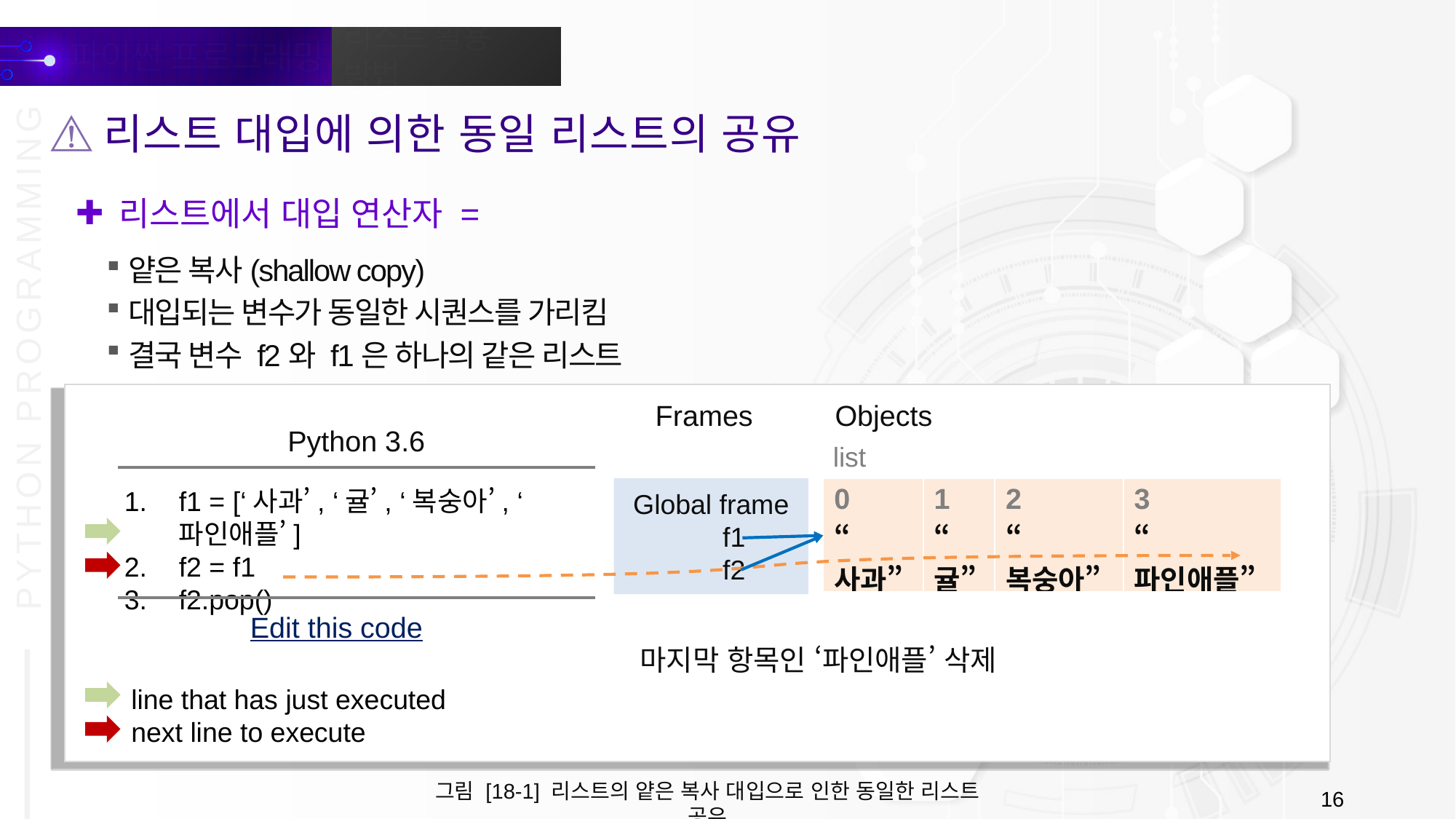

리스트 대입에 의한 동일 리스트의 공유
리스트에서 대입 연산자 =
얕은 복사(shallow copy)
대입되는 변수가 동일한 시퀀스를 가리킴
결국 변수 f2와 f1은 하나의 같은 리스트

Frames
Objects
Python 3.6
list
Global frame
      f1
      f2
| 0 “사과” | 1 “귤” | 2 “복숭아” | 3 “파인애플” |
| --- | --- | --- | --- |
f1 = [‘사과’, ‘귤’, ‘복숭아’, ‘파인애플’]
f2 = f1
f2.pop()

Edit this code
마지막 항목인 ‘파인애플’ 삭제
line that has just executed
next line to execute

그림 [18-1] 리스트의 얕은 복사 대입으로 인한 동일한 리스트 공유
16